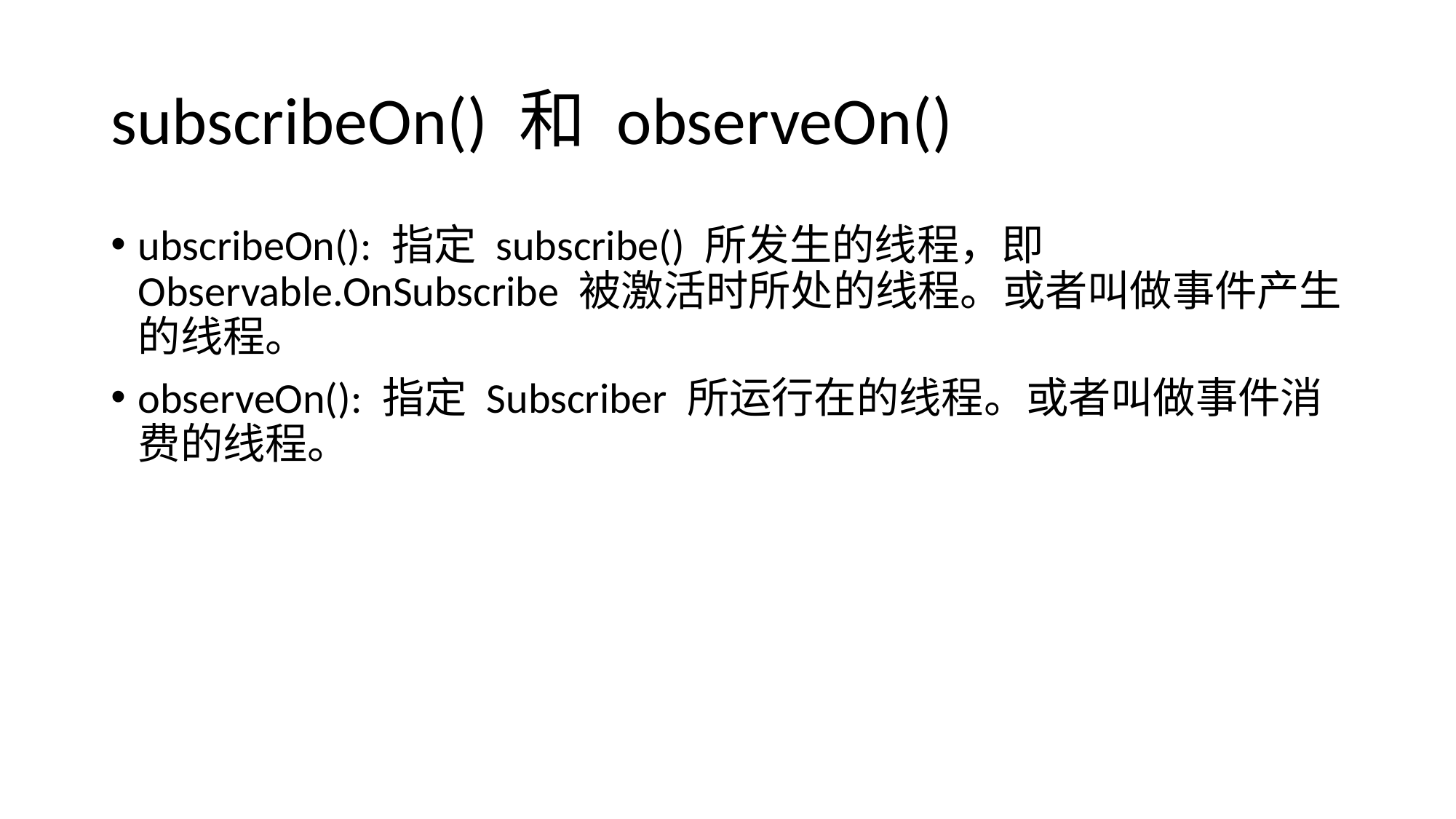

# subscribeOn() 和 observeOn()
ubscribeOn(): 指定 subscribe() 所发生的线程，即 Observable.OnSubscribe 被激活时所处的线程。或者叫做事件产生的线程。
observeOn(): 指定 Subscriber 所运行在的线程。或者叫做事件消费的线程。